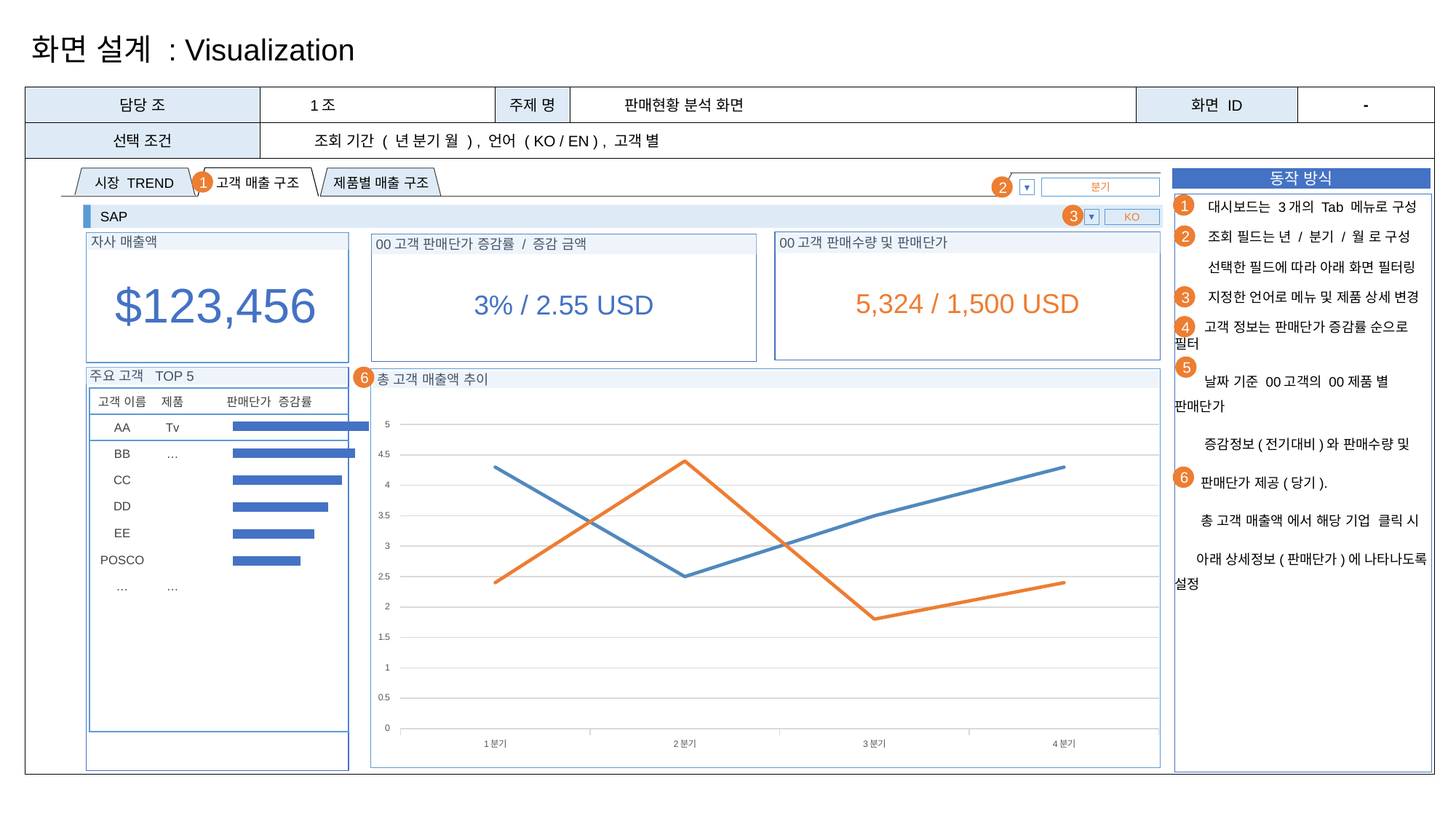

화면 설계 : Visualization
| 담당 조 | 1조 | 주제 명 | 판매현황 분석 화면 | 화면 ID | - |
| --- | --- | --- | --- | --- | --- |
| 선택 조건 | 조회 기간 ( 년 분기 월 ) , 언어 ( KO / EN ) , 고객 별 |  |  |  |  |
|  |  |  |  |  |  |

동작 방식
1
고객 매출 구조
제품별 매출 구조
시장 TREND
2
분기
▼
1
        대시보드는 3개의 Tab 메뉴로 구성
        조회 필드는 년 / 분기 / 월 로 구성
        선택한 필드에 따라 아래 화면 필터링
        지정한 언어로 메뉴 및 제품 상세 변경
       고객 정보는 판매단가 증감률 순으로 필터
       날짜 기준 00고객의 00제품 별 판매단가
       증감정보(전기대비)와 판매수량 및
      판매단가 제공(당기).
      총 고객 매출액 에서 해당 기업  클릭 시
     아래 상세정보(판매단가)에 나타나도록 설정

SAP

3
▼
KO
2
5,324 / 1,500 USD
00고객 판매수량 및 판매단가

자사 매출액
▼
날짜
3% / 2.55 USD
00고객 판매단가 증감률 / 증감 금액
4
$123,456
3
4
5
6
주요 고객  TOP 5

총 고객 매출액 추이

### Chart

| Category |  |
|---|---|
| 고객 이름 | 제품 | 판매단가 증감률 |
| --- | --- | --- |
| AA | Tv |  |
| BB | … |  |
| CC |  |  |
| DD |  |  |
| EE |  |  |
| POSCO |  |  |
| … | … |  |
|  |  |  |
|  |  |  |
|  |  |  |
|  |  |  |
|  |  |  |

### Chart

| Category | ITEM1 | ITEM2 |
|---|---|---|
| 1분기 | 4.3 | 2.4 |
| 2분기 | 2.5 | 4.4 |
| 3분기 | 3.5 | 1.8 |
| 4분기 | 4.3 | 2.4 |
6